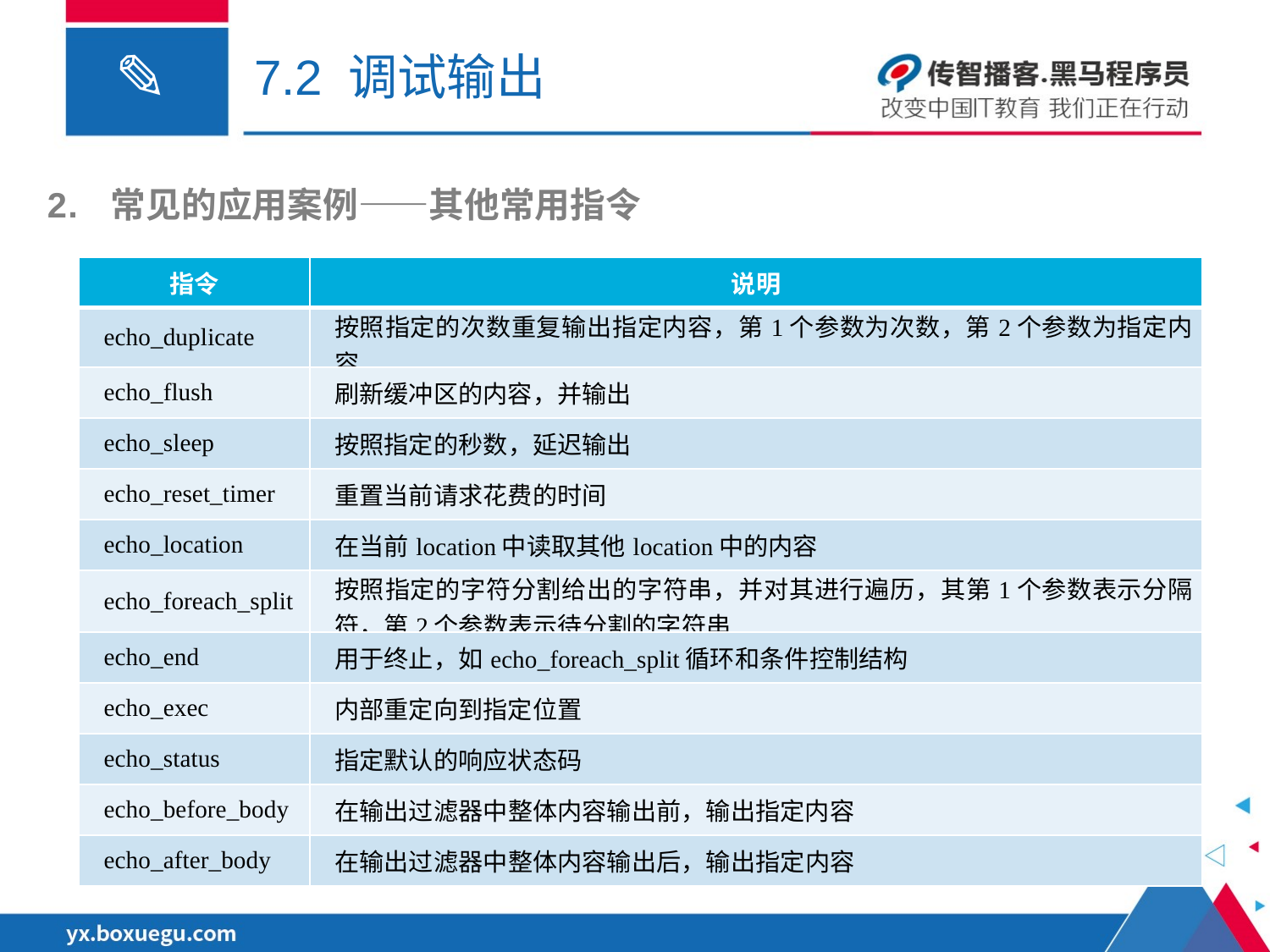

# 7.2 调试输出
常见的应用案例——其他常用指令
| 指令 | 说明 |
| --- | --- |
| echo\_duplicate | 按照指定的次数重复输出指定内容，第1个参数为次数，第2个参数为指定内容 |
| echo\_flush | 刷新缓冲区的内容，并输出 |
| echo\_sleep | 按照指定的秒数，延迟输出 |
| echo\_reset\_timer | 重置当前请求花费的时间 |
| echo\_location | 在当前location中读取其他location中的内容 |
| echo\_foreach\_split | 按照指定的字符分割给出的字符串，并对其进行遍历，其第1个参数表示分隔符，第2个参数表示待分割的字符串 |
| echo\_end | 用于终止，如echo\_foreach\_split循环和条件控制结构 |
| echo\_exec | 内部重定向到指定位置 |
| echo\_status | 指定默认的响应状态码 |
| echo\_before\_body | 在输出过滤器中整体内容输出前，输出指定内容 |
| echo\_after\_body | 在输出过滤器中整体内容输出后，输出指定内容 |